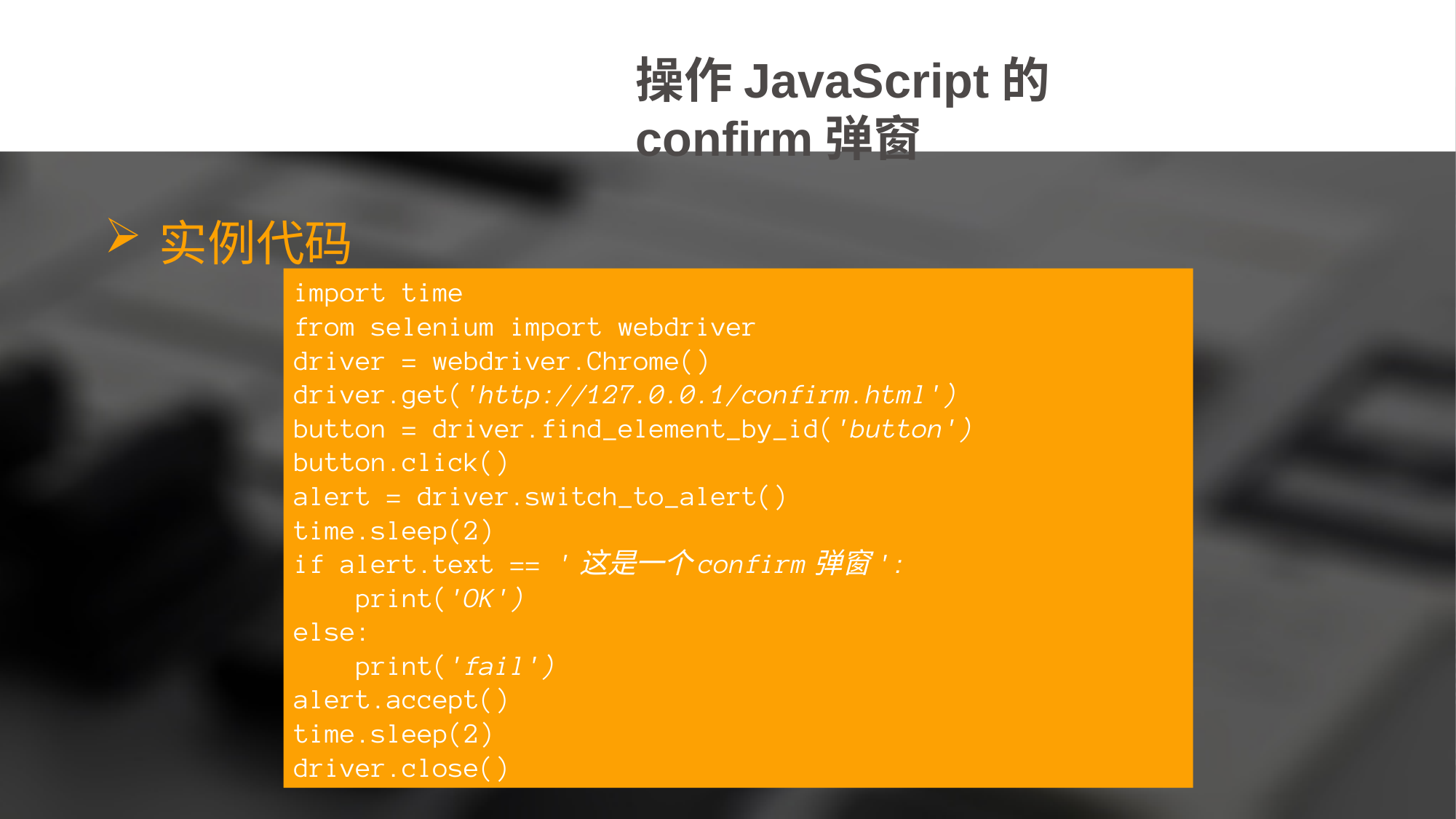

操作JavaScript的confirm弹窗
实例代码
import time
from selenium import webdriver
driver = webdriver.Chrome()
driver.get('http://127.0.0.1/confirm.html')
button = driver.find_element_by_id('button')
button.click()
alert = driver.switch_to_alert()
time.sleep(2)
if alert.text == '这是一个confirm弹窗':
    print('OK')
else:
    print('fail')
alert.accept()
time.sleep(2)
driver.close()